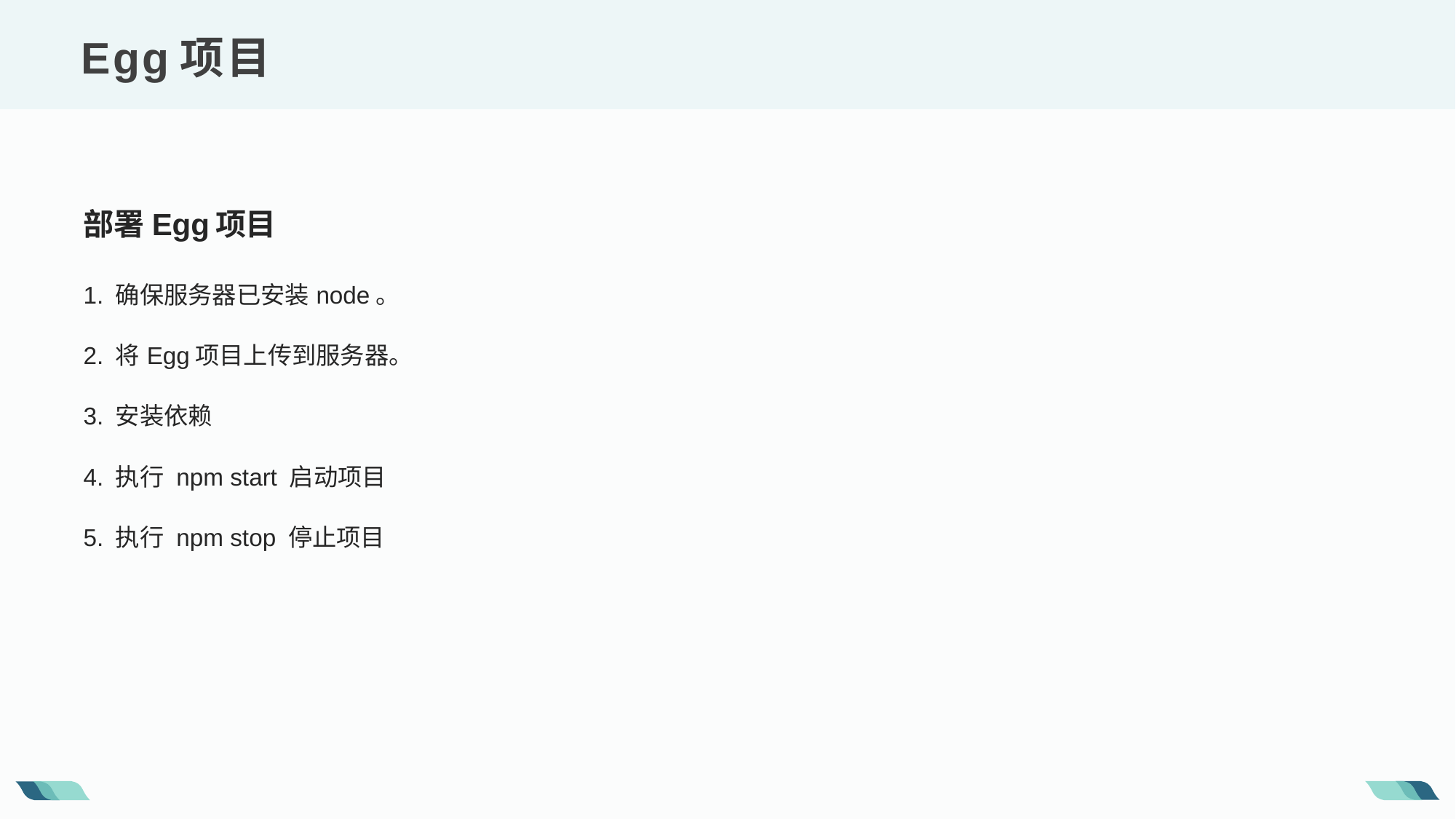

Egg项目
部署Egg项目
1. 确保服务器已安装node。
2. 将Egg项目上传到服务器。
3. 安装依赖
4. 执行 npm start 启动项目
5. 执行 npm stop 停止项目